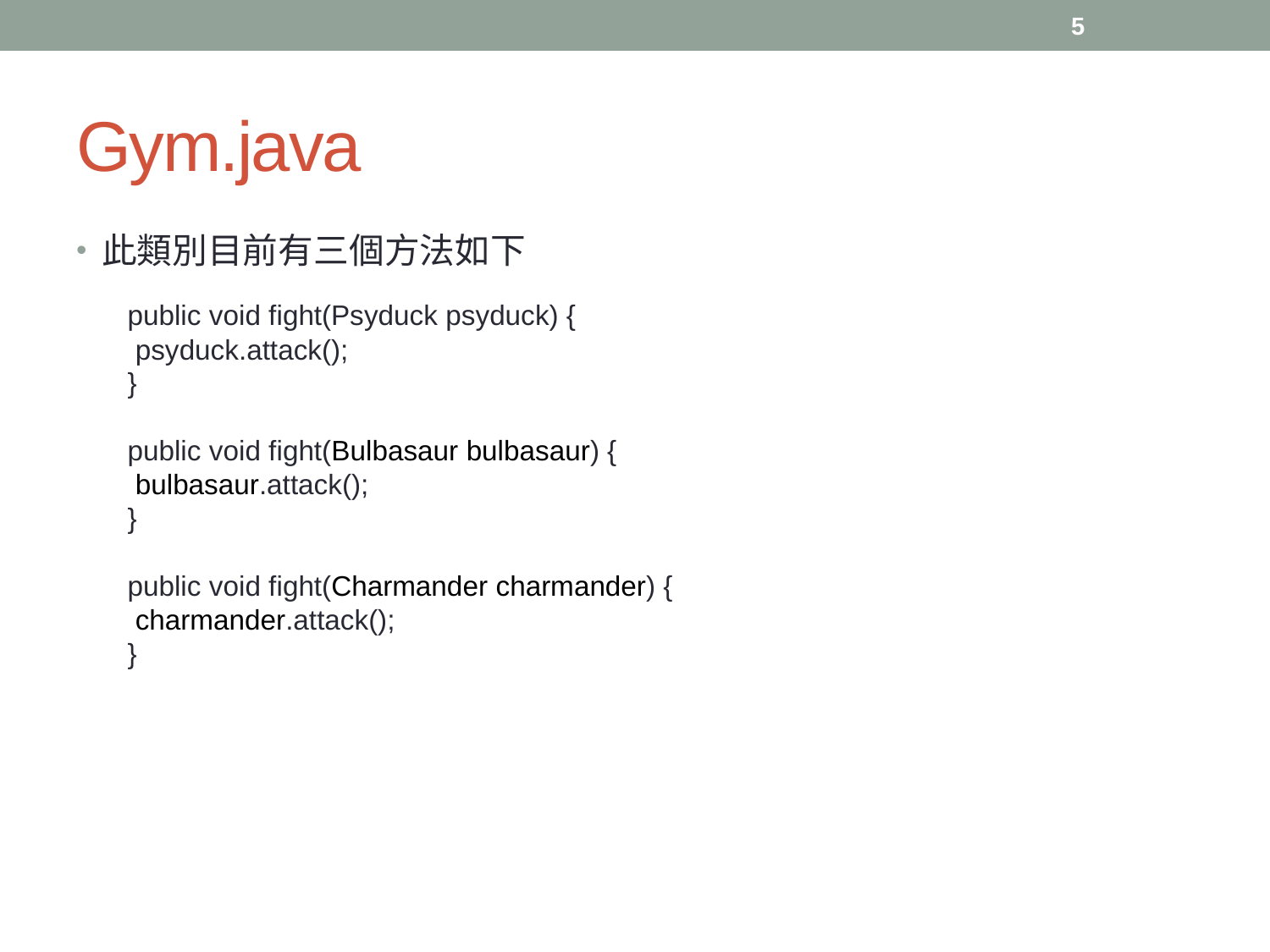

5
# Gym.java
此類別目前有三個方法如下

public void fight(Psyduck psyduck) {
 psyduck.attack();
}

public void fight(Bulbasaur bulbasaur) {
 bulbasaur.attack();
}

public void fight(Charmander charmander) {
 charmander.attack();
}